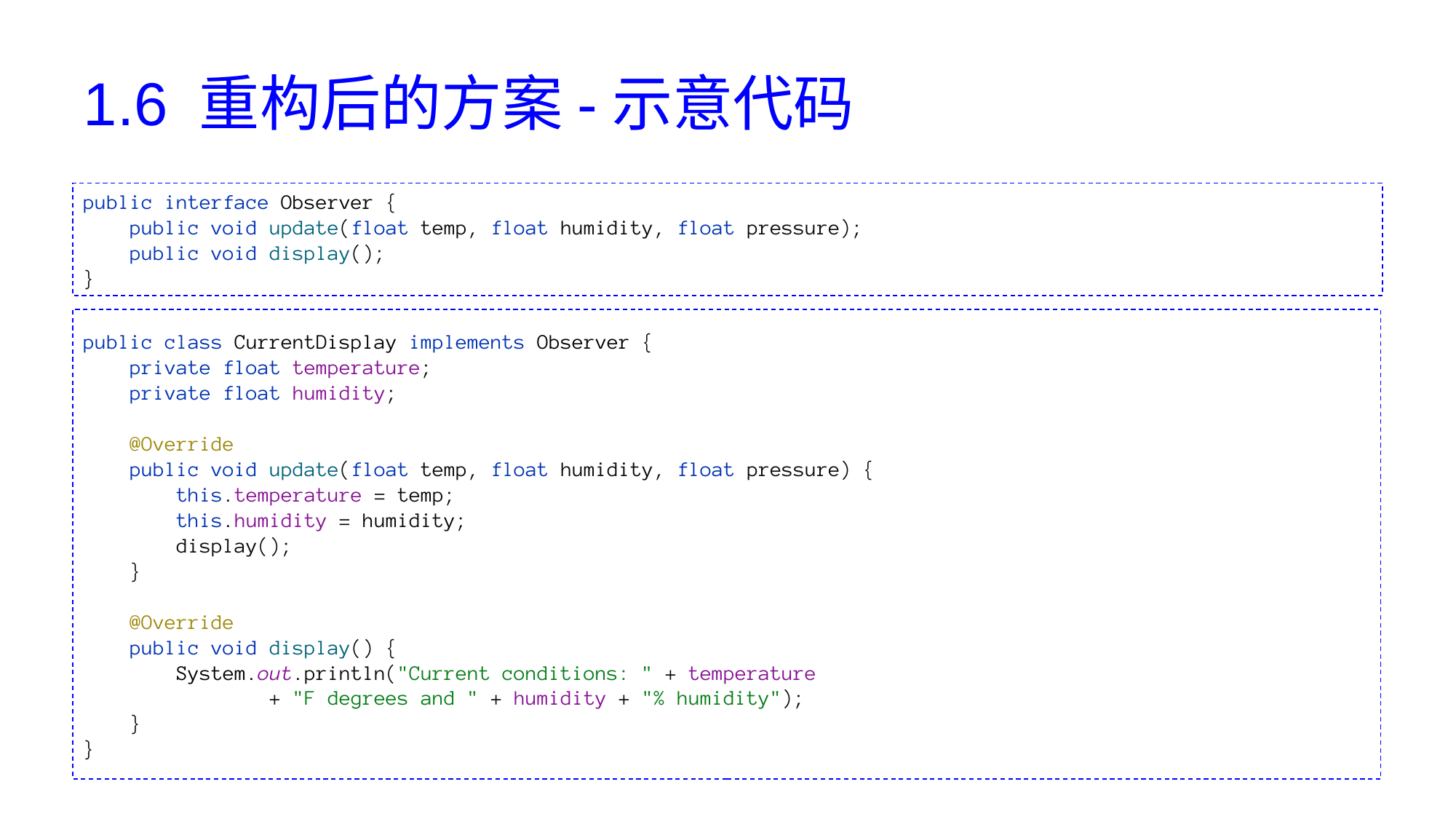

# 1.6 重构后的方案-示意代码
public interface Observer {
    public void update(float temp, float humidity, float pressure);
    public void display();
}
public class CurrentDisplay implements Observer {
    private float temperature;
    private float humidity;
    @Override
    public void update(float temp, float humidity, float pressure) {
        this.temperature = temp;
        this.humidity = humidity;
        display();
    }
    @Override
    public void display() {
        System.out.println("Current conditions: " + temperature
                + "F degrees and " + humidity + "% humidity");
    }
}
17